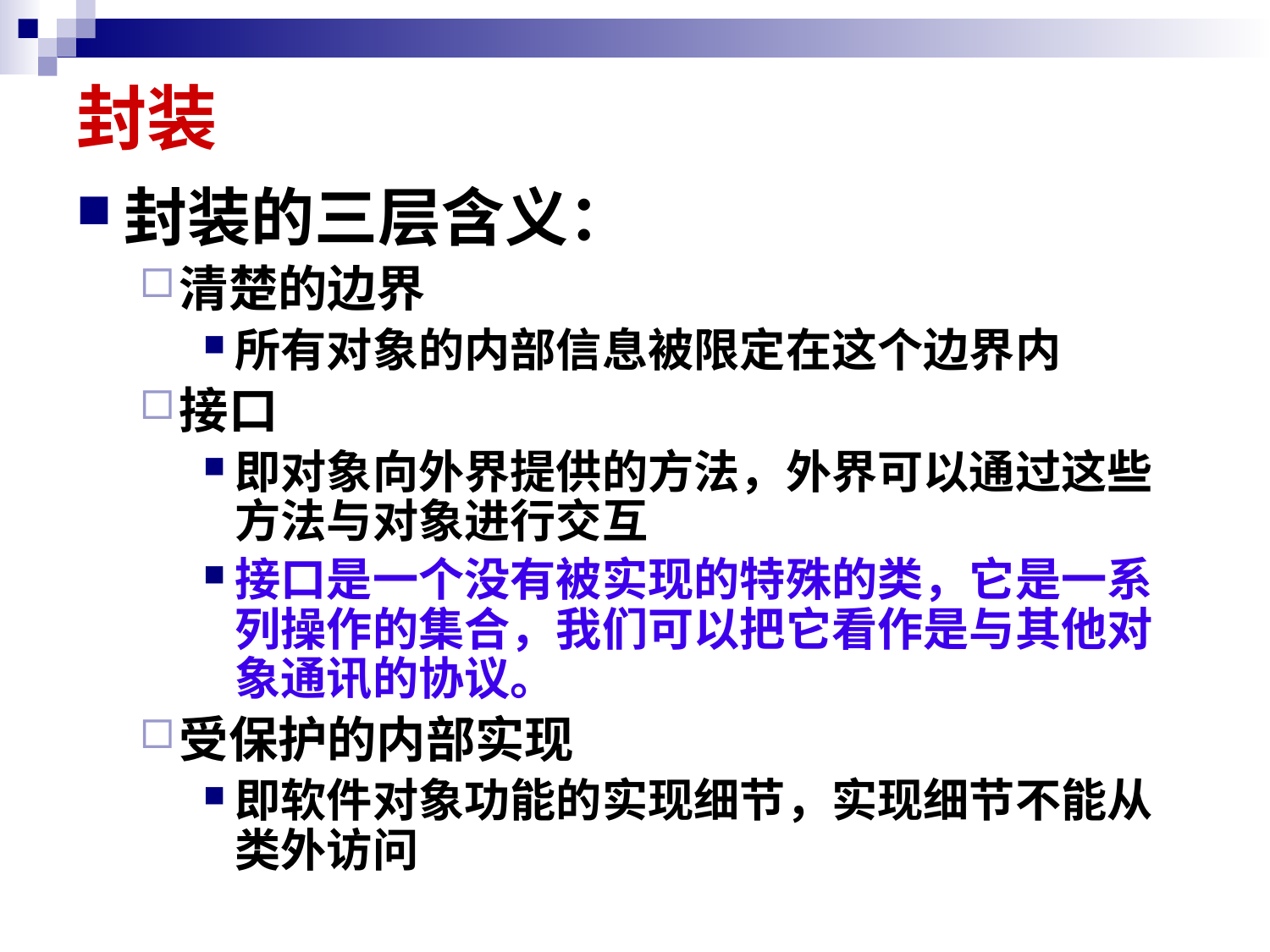

# 封装
封装的三层含义：
清楚的边界
所有对象的内部信息被限定在这个边界内
接口
即对象向外界提供的方法，外界可以通过这些方法与对象进行交互
接口是一个没有被实现的特殊的类，它是一系列操作的集合，我们可以把它看作是与其他对象通讯的协议。
受保护的内部实现
即软件对象功能的实现细节，实现细节不能从类外访问